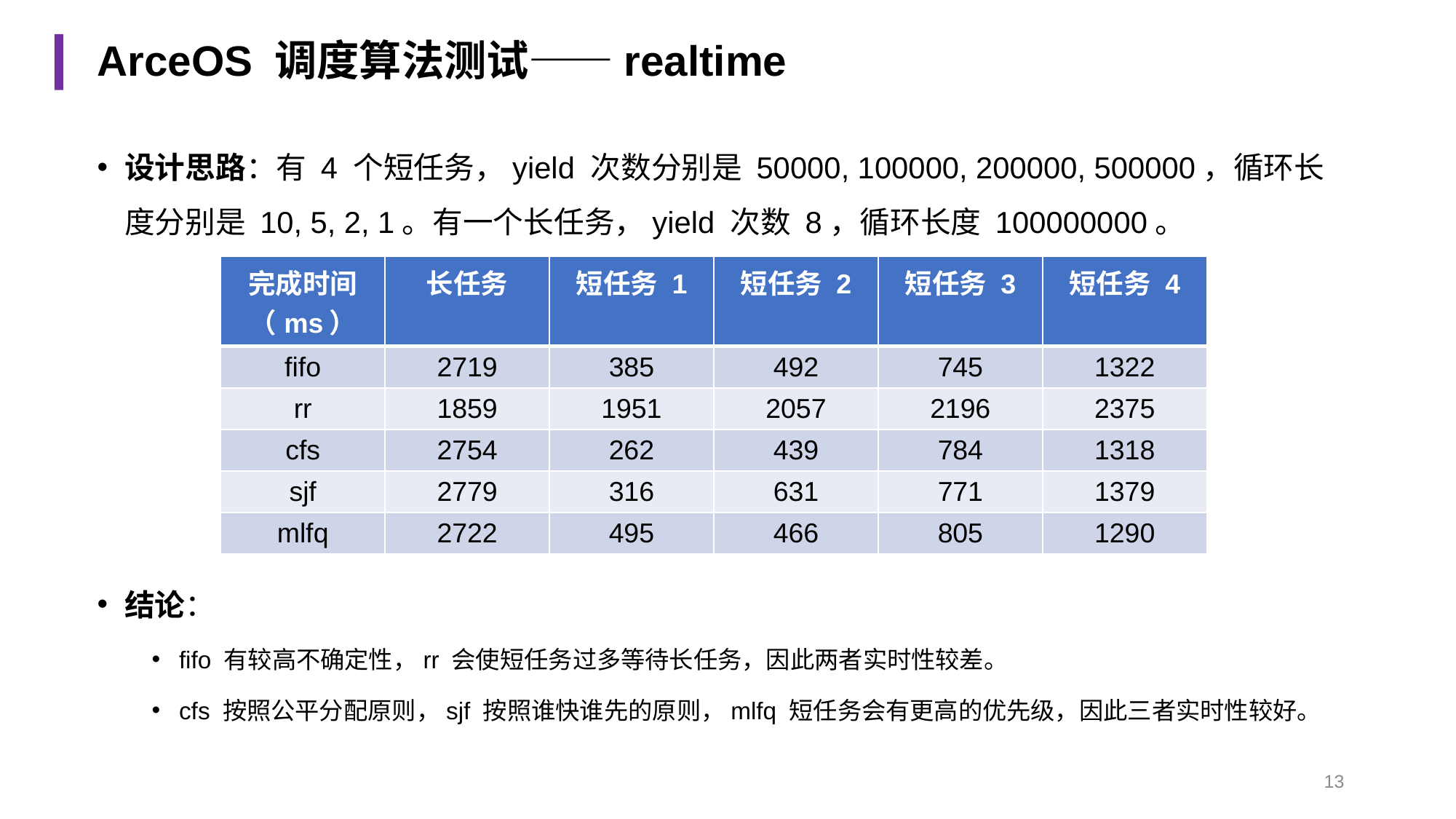

# ArceOS 调度算法测试——realtime

设计思路：有 4 个短任务，yield 次数分别是 50000, 100000, 200000, 500000，循环长度分别是 10, 5, 2, 1。有一个长任务，yield 次数 8，循环长度 100000000。
| 完成时间（ms） | 长任务 | 短任务 1 | 短任务 2 | 短任务 3 | 短任务 4 |
| --- | --- | --- | --- | --- | --- |
| fifo | 2719 | 385 | 492 | 745 | 1322 |
| rr | 1859 | 1951 | 2057 | 2196 | 2375 |
| cfs | 2754 | 262 | 439 | 784 | 1318 |
| sjf | 2779 | 316 | 631 | 771 | 1379 |
| mlfq | 2722 | 495 | 466 | 805 | 1290 |
结论：
fifo 有较高不确定性，rr 会使短任务过多等待长任务，因此两者实时性较差。
cfs 按照公平分配原则，sjf 按照谁快谁先的原则，mlfq 短任务会有更高的优先级，因此三者实时性较好。
13